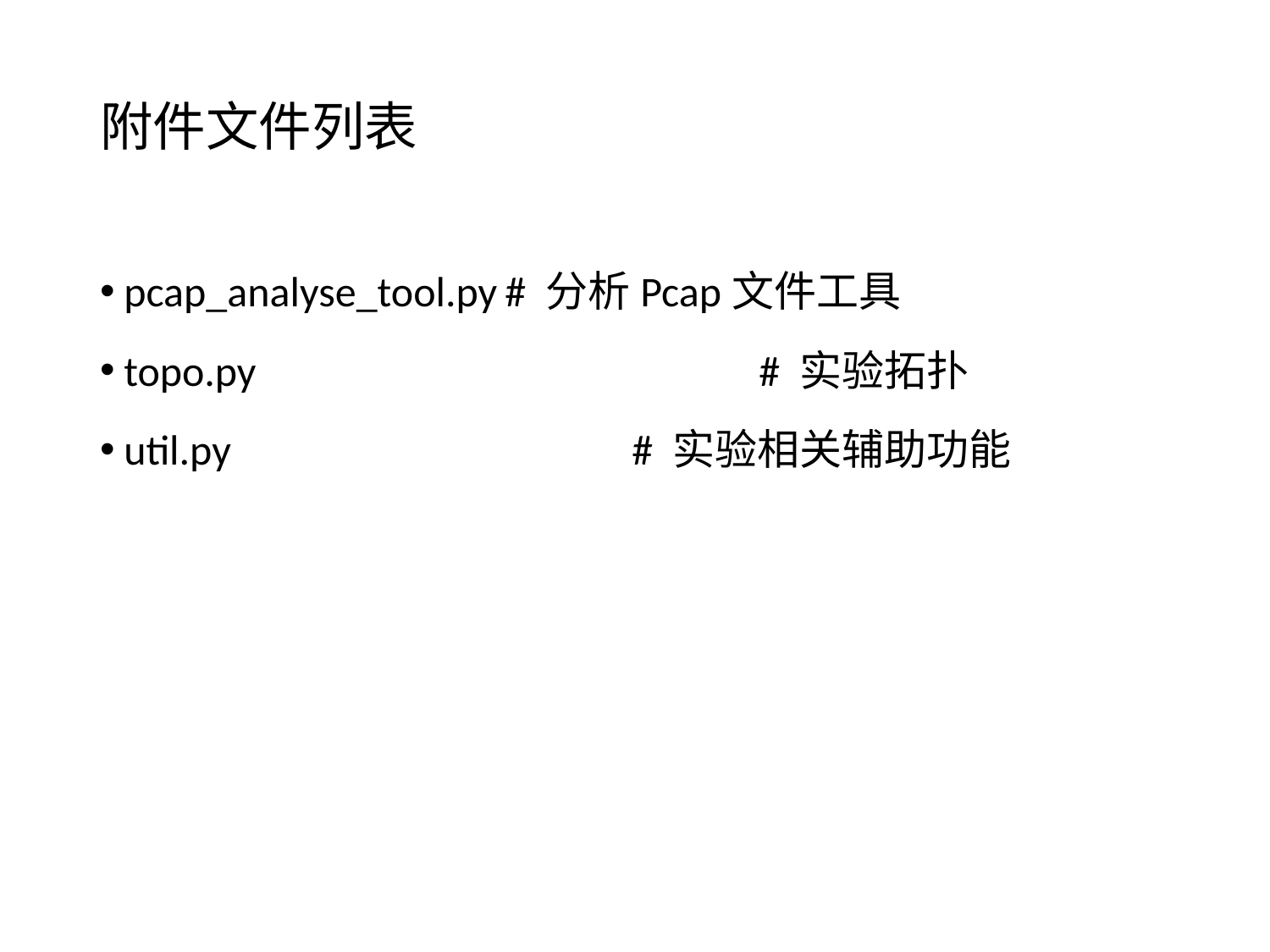

# 附件文件列表
pcap_analyse_tool.py	# 分析Pcap文件工具
topo.py				# 实验拓扑
util.py				# 实验相关辅助功能
30